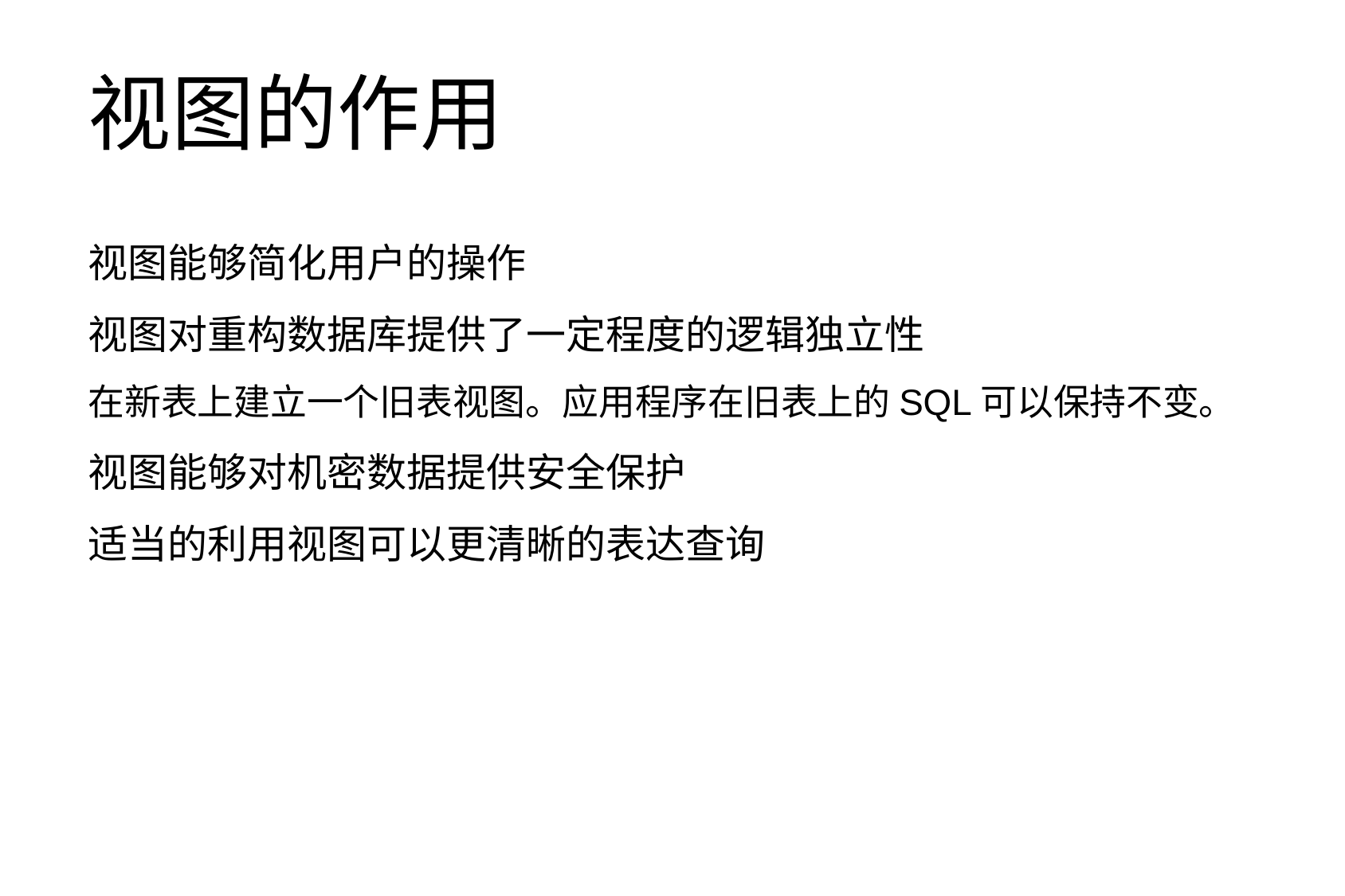

视图的作用
视图能够简化用户的操作
视图对重构数据库提供了一定程度的逻辑独立性
在新表上建立一个旧表视图。应用程序在旧表上的SQL可以保持不变。
视图能够对机密数据提供安全保护
适当的利用视图可以更清晰的表达查询